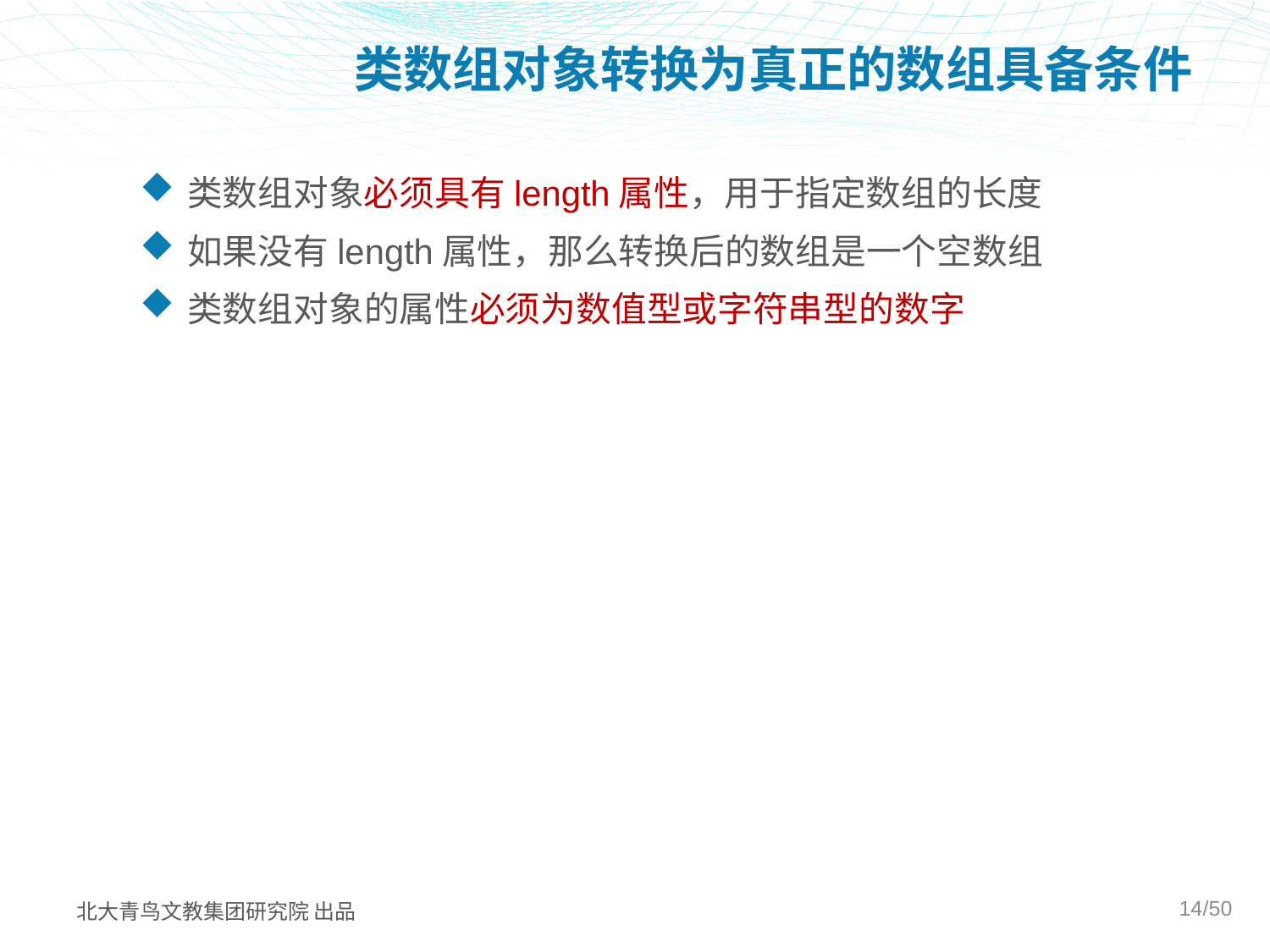

# 类数组对象转换为真正的数组具备条件
类数组对象必须具有length属性，用于指定数组的长度
如果没有length属性，那么转换后的数组是一个空数组
类数组对象的属性必须为数值型或字符串型的数字

14/50